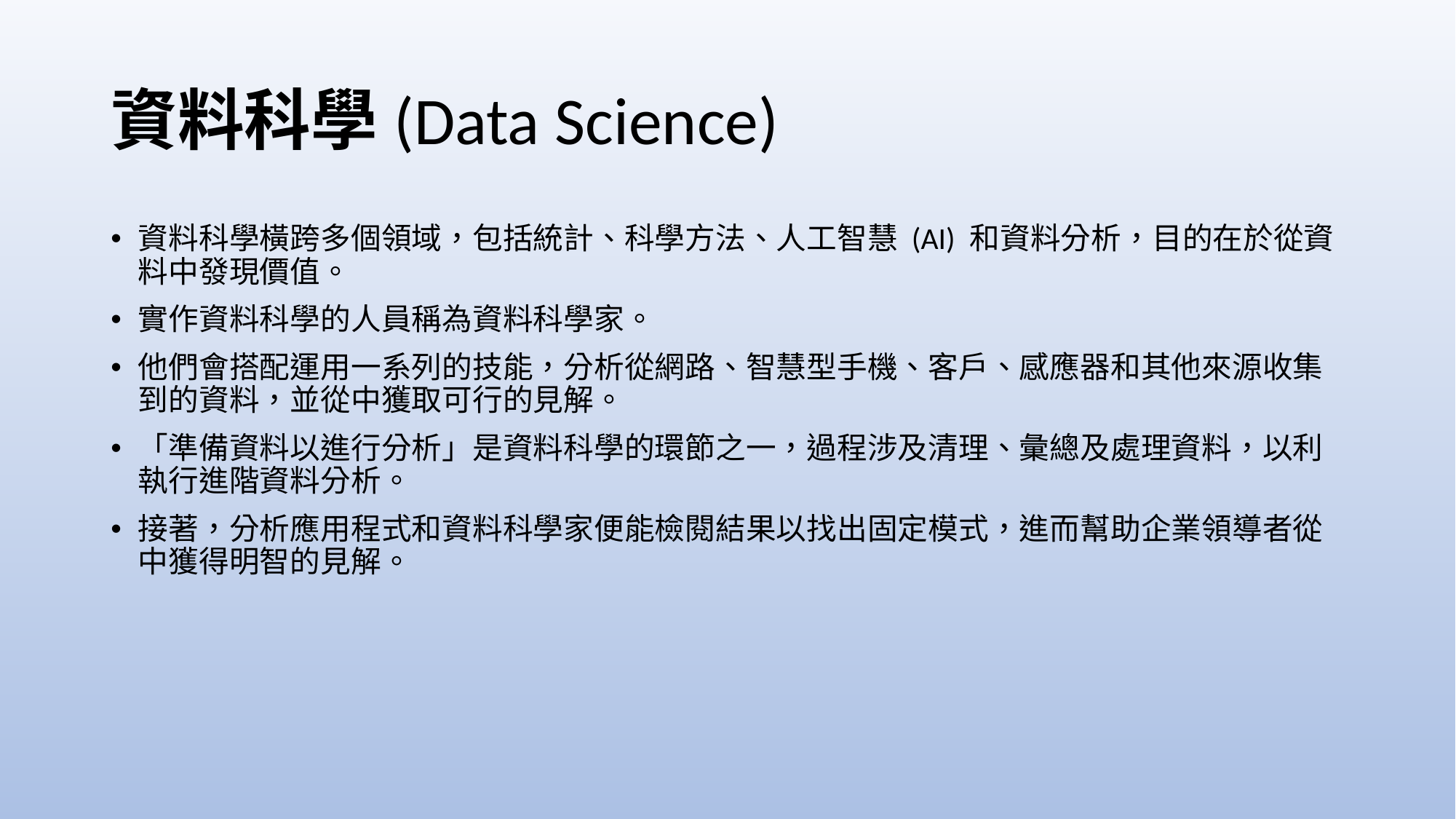

# 資料科學(Data Science)
資料科學橫跨多個領域，包括統計、科學方法、人工智慧 (AI) 和資料分析，目的在於從資料中發現價值。
實作資料科學的人員稱為資料科學家。
他們會搭配運用一系列的技能，分析從網路、智慧型手機、客戶、感應器和其他來源收集到的資料，並從中獲取可行的見解。
「準備資料以進行分析」是資料科學的環節之一，過程涉及清理、彙總及處理資料，以利執行進階資料分析。
接著，分析應用程式和資料科學家便能檢閱結果以找出固定模式，進而幫助企業領導者從中獲得明智的見解。